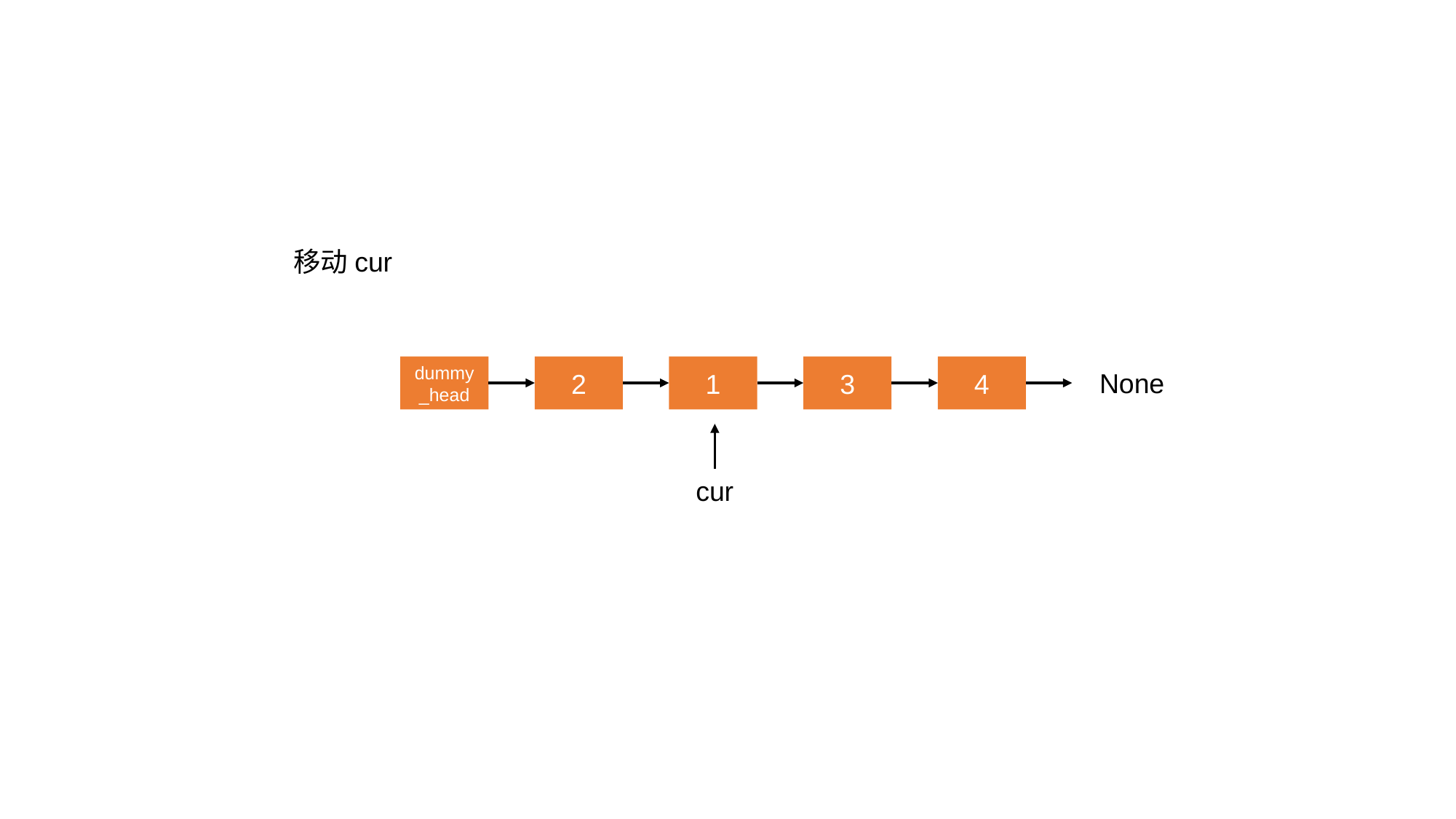

移动cur
dummy_head
2
1
3
4
None
cur